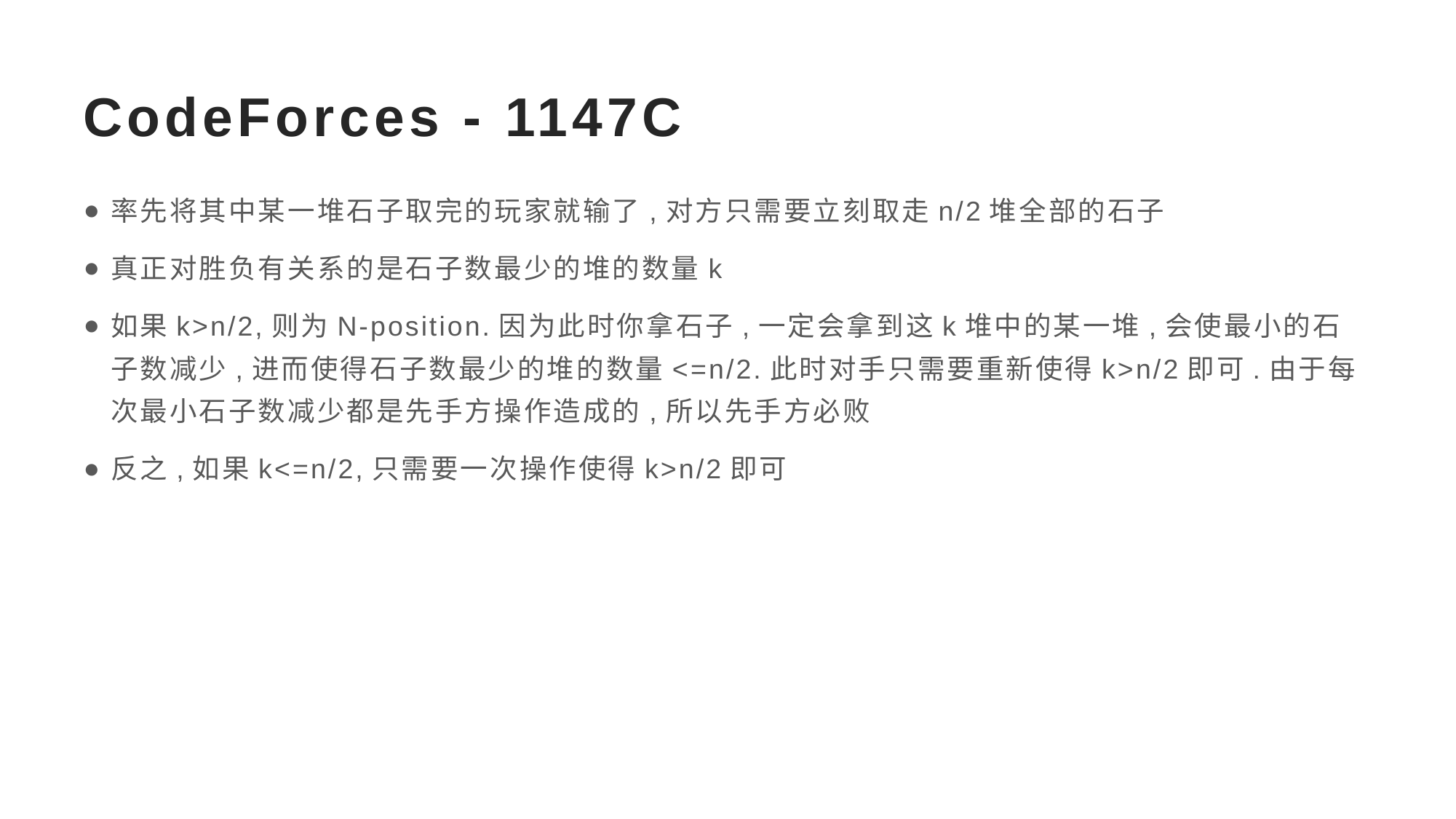

# CodeForces - 1147C
率先将其中某一堆石子取完的玩家就输了,对方只需要立刻取走n/2堆全部的石子
真正对胜负有关系的是石子数最少的堆的数量k
如果k>n/2,则为N-position.因为此时你拿石子,一定会拿到这k堆中的某一堆,会使最小的石子数减少,进而使得石子数最少的堆的数量<=n/2.此时对手只需要重新使得k>n/2即可.由于每次最小石子数减少都是先手方操作造成的,所以先手方必败
反之,如果k<=n/2,只需要一次操作使得k>n/2即可